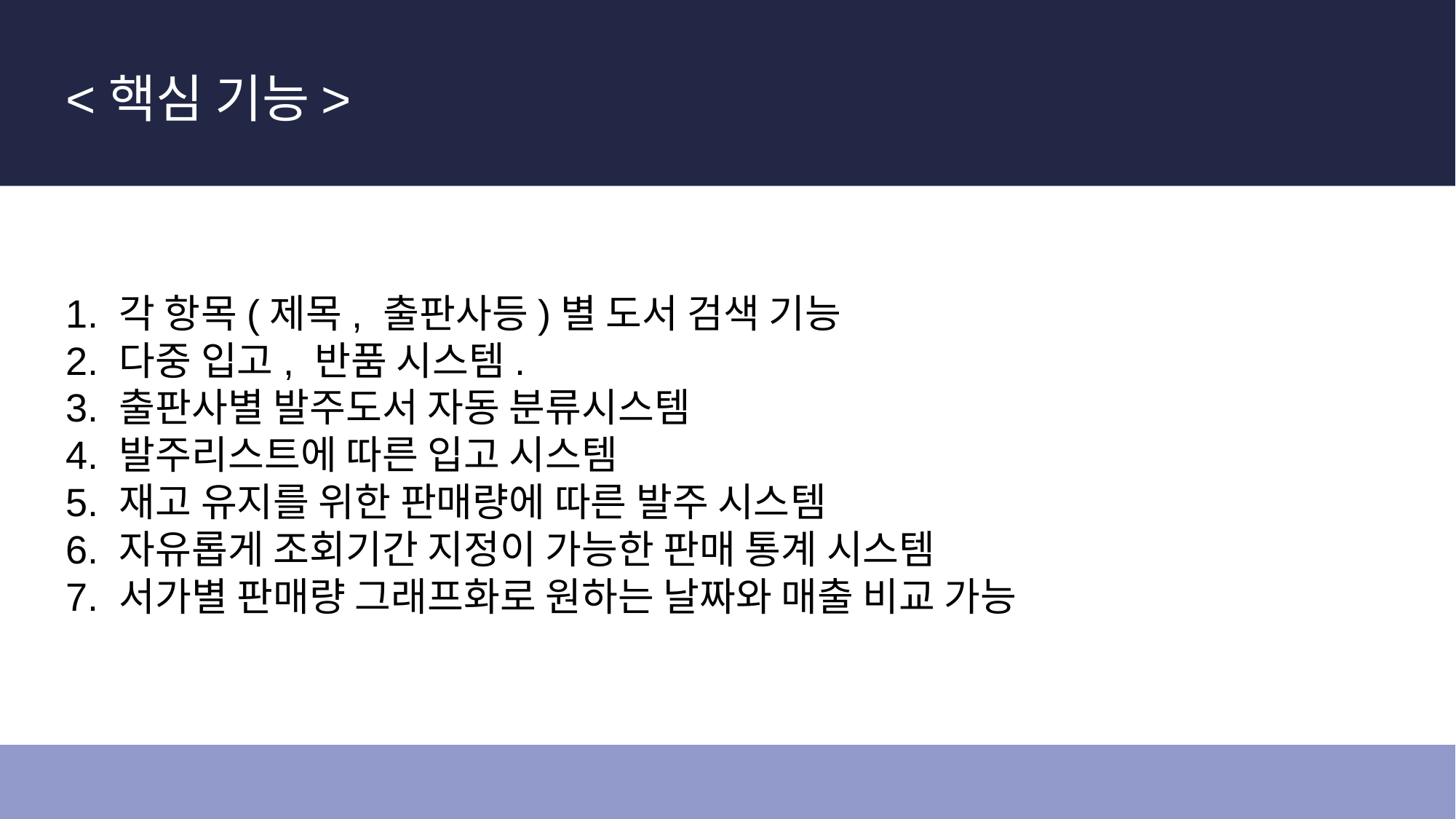

<핵심 기능>
1. 각 항목(제목, 출판사등)별 도서 검색 기능
2. 다중 입고, 반품 시스템.
3. 출판사별 발주도서 자동 분류시스템
4. 발주리스트에 따른 입고 시스템
5. 재고 유지를 위한 판매량에 따른 발주 시스템
6. 자유롭게 조회기간 지정이 가능한 판매 통계 시스템
7. 서가별 판매량 그래프화로 원하는 날짜와 매출 비교 가능